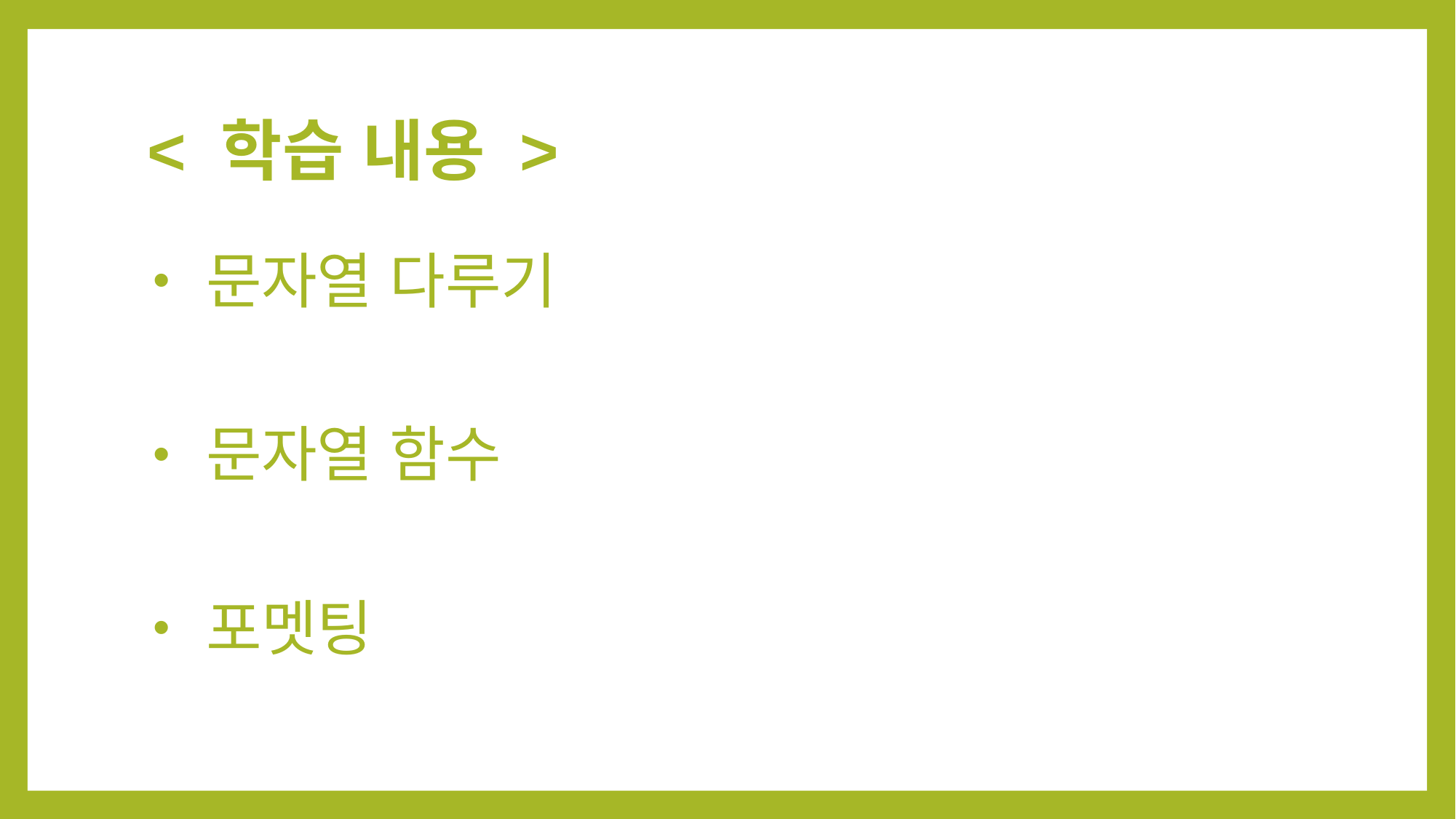

# < 학습 내용 >
 문자열 다루기

 문자열 함수

 포멧팅